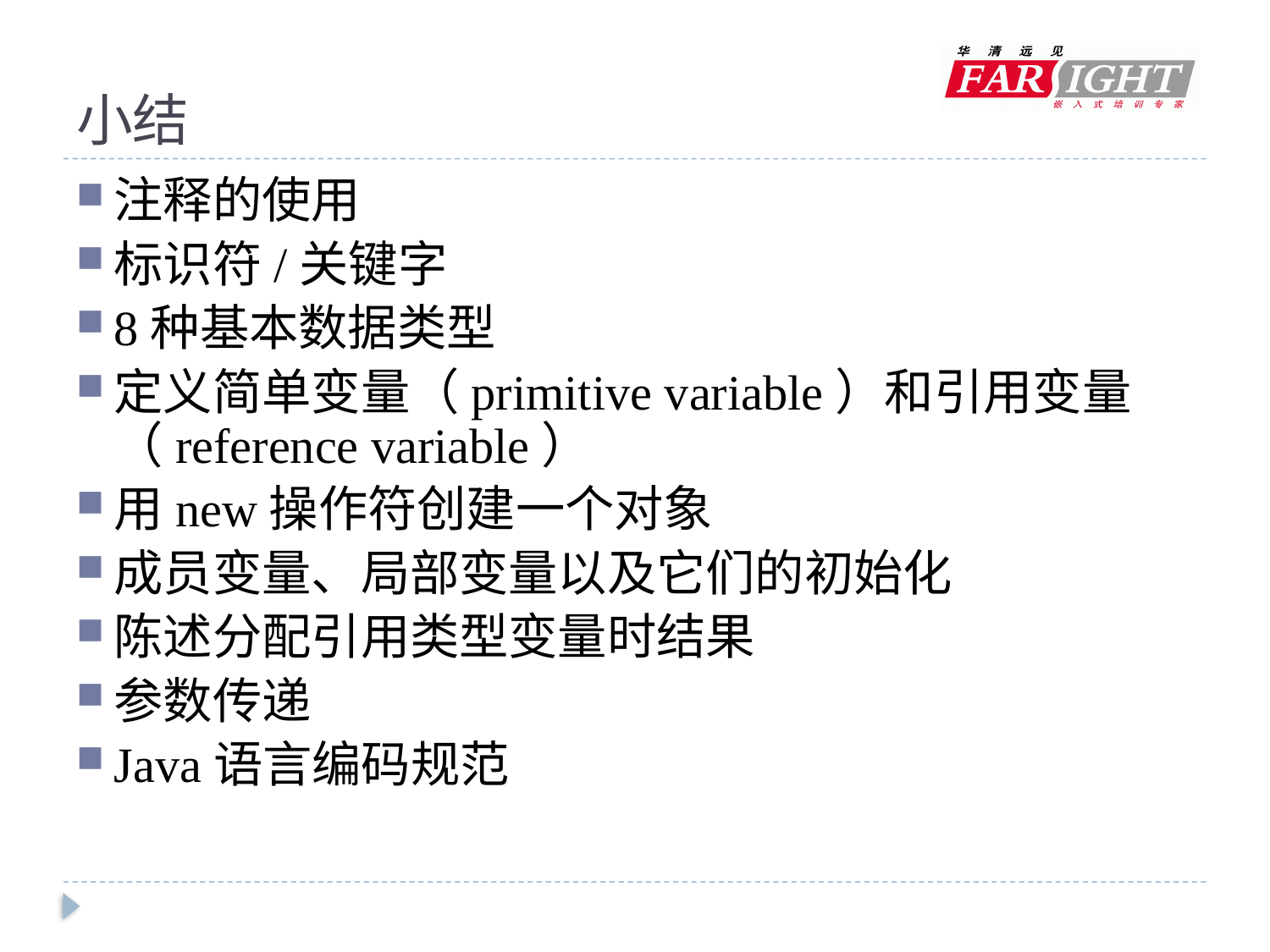

# 小结
注释的使用
标识符/关键字
8种基本数据类型
定义简单变量（primitive variable）和引用变量（reference variable）
用new操作符创建一个对象
成员变量、局部变量以及它们的初始化
陈述分配引用类型变量时结果
参数传递
Java语言编码规范